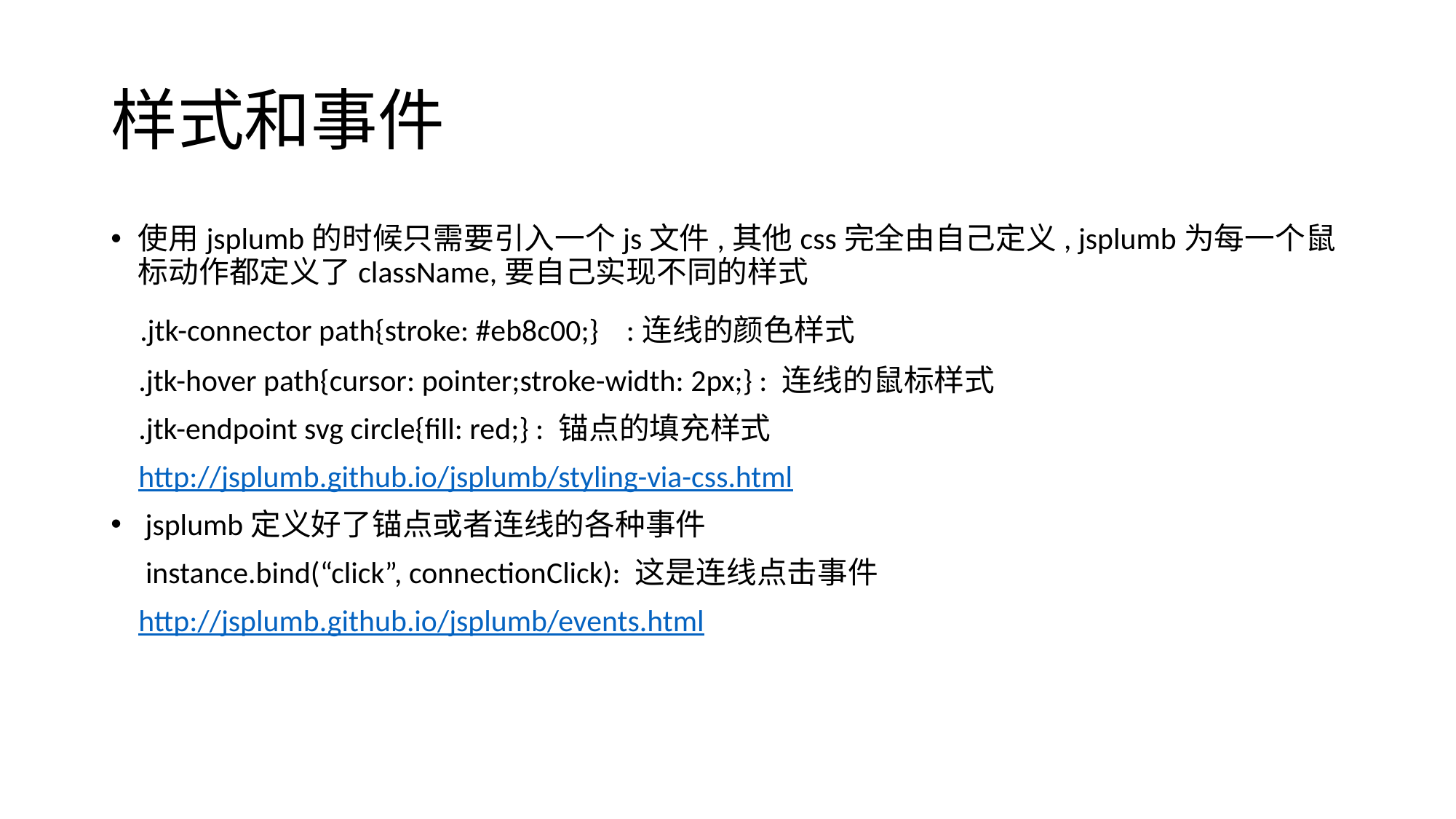

# 样式和事件
使用jsplumb的时候只需要引入一个js文件,其他css完全由自己定义, jsplumb为每一个鼠标动作都定义了className,要自己实现不同的样式
   .jtk-connector path{stroke: #eb8c00;}    :连线的颜色样式
    .jtk-hover path{cursor: pointer;stroke-width: 2px;} : 连线的鼠标样式
    .jtk-endpoint svg circle{fill: red;} : 锚点的填充样式
    http://jsplumb.github.io/jsplumb/styling-via-css.html
 jsplumb定义好了锚点或者连线的各种事件
     instance.bind(“click”, connectionClick): 这是连线点击事件
    http://jsplumb.github.io/jsplumb/events.html